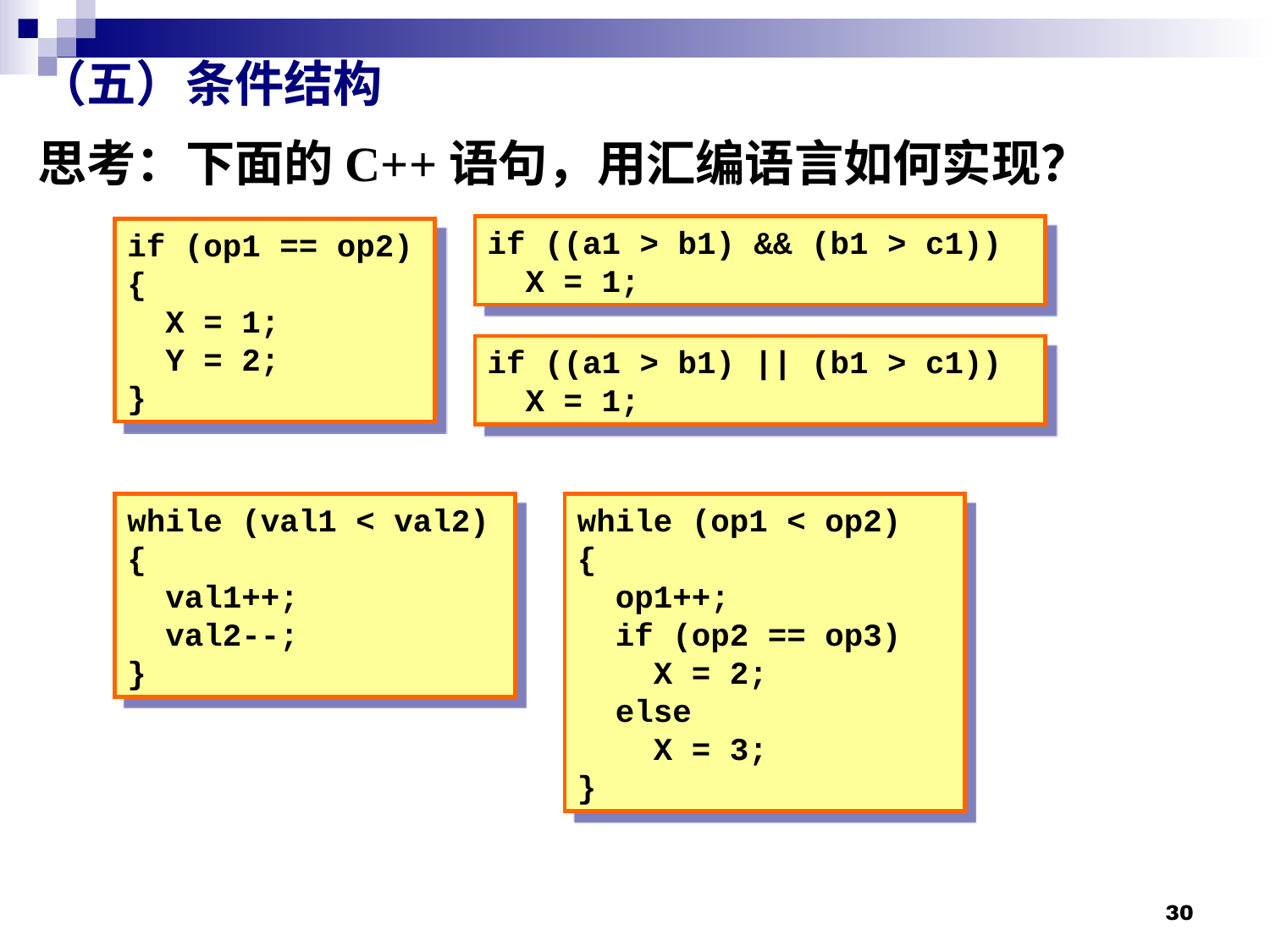

# （五）条件结构
思考：下面的C++语句，用汇编语言如何实现？
if ((a1 > b1) && (b1 > c1))
  X = 1;
if (op1 == op2)
{
  X = 1;
  Y = 2;
}
if ((a1 > b1) || (b1 > c1))
  X = 1;
while (val1 < val2)
{
  val1++;
  val2--;
}
while (op1 < op2)
{
  op1++;
  if (op2 == op3)
    X = 2;
  else
    X = 3;
}
30